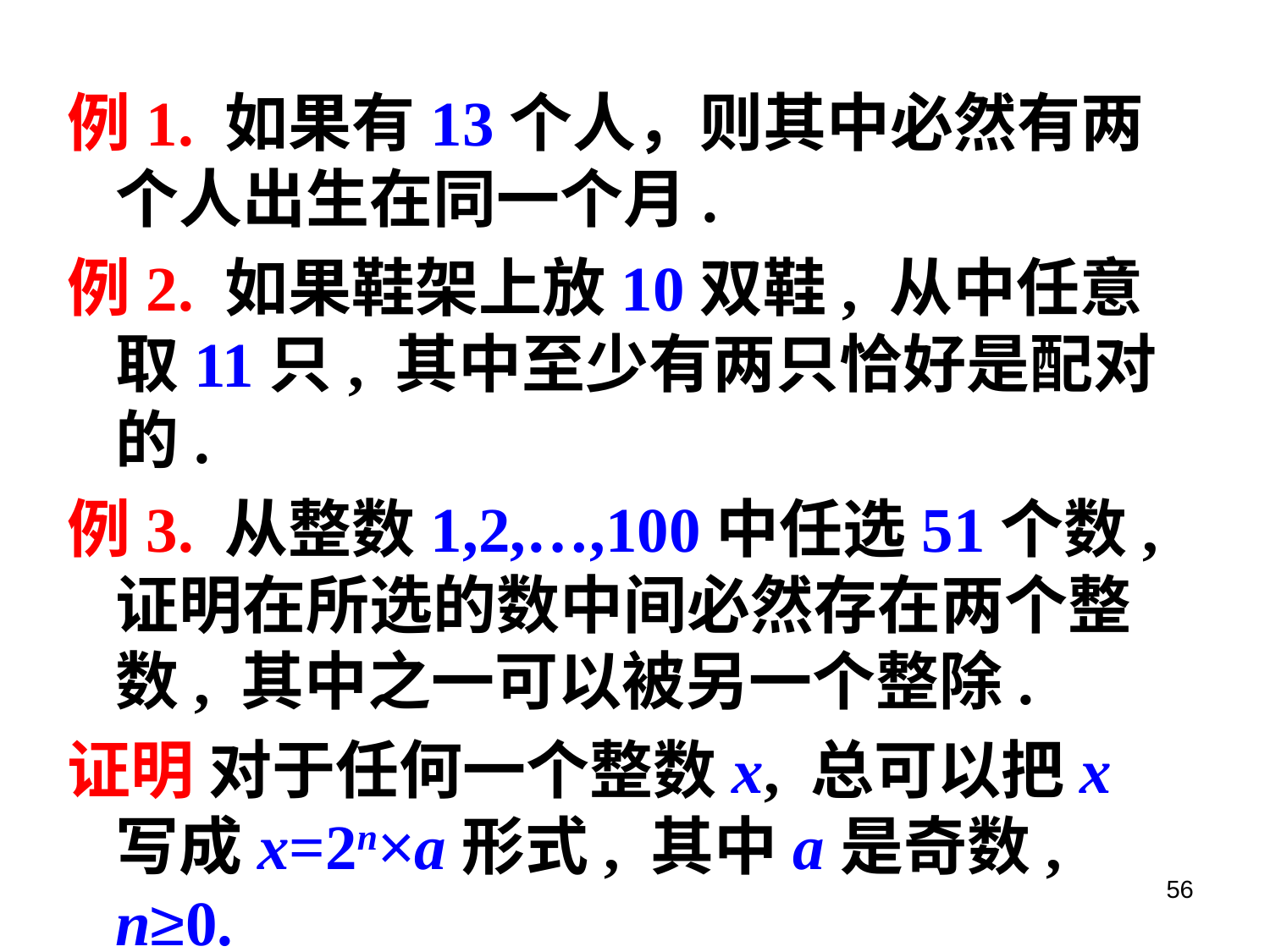

例1. 如果有13个人，则其中必然有两个人出生在同一个月.
例2. 如果鞋架上放10双鞋, 从中任意取11只, 其中至少有两只恰好是配对的.
例3. 从整数1,2,…,100中任选51个数, 证明在所选的数中间必然存在两个整数, 其中之一可以被另一个整除.
证明 对于任何一个整数x, 总可以把x写成x=2n×a形式, 其中a是奇数, n≥0.

56